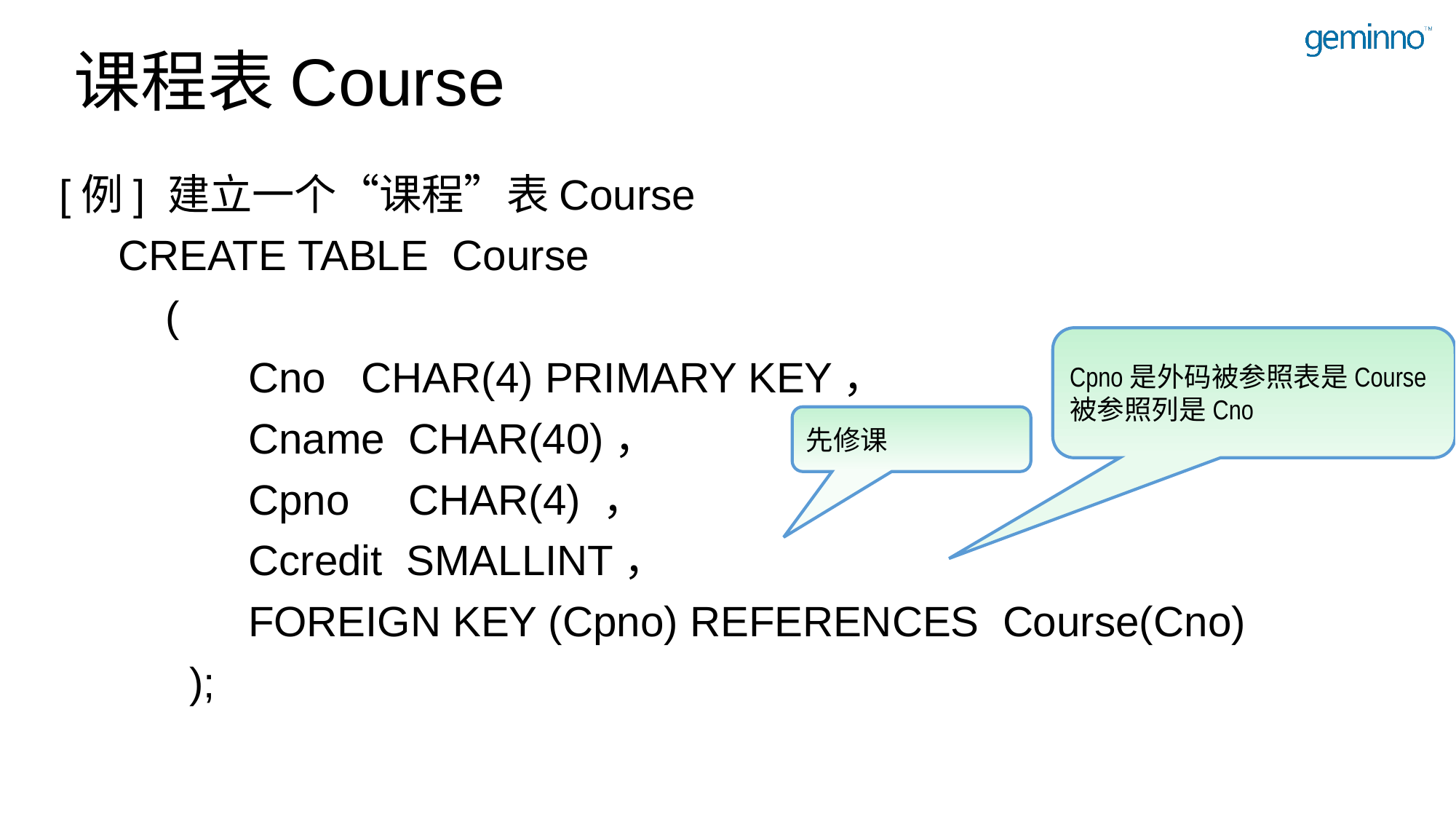

# 课程表Course
 [例] 建立一个“课程”表Course
      CREATE TABLE  Course
          (
                 Cno   CHAR(4) PRIMARY KEY，
                 Cname  CHAR(40)，
                 Cpno     CHAR(4) ，
                 Ccredit  SMALLINT，
                 FOREIGN KEY (Cpno) REFERENCES  Course(Cno)
            );
Cpno是外码被参照表是Course
被参照列是Cno
先修课